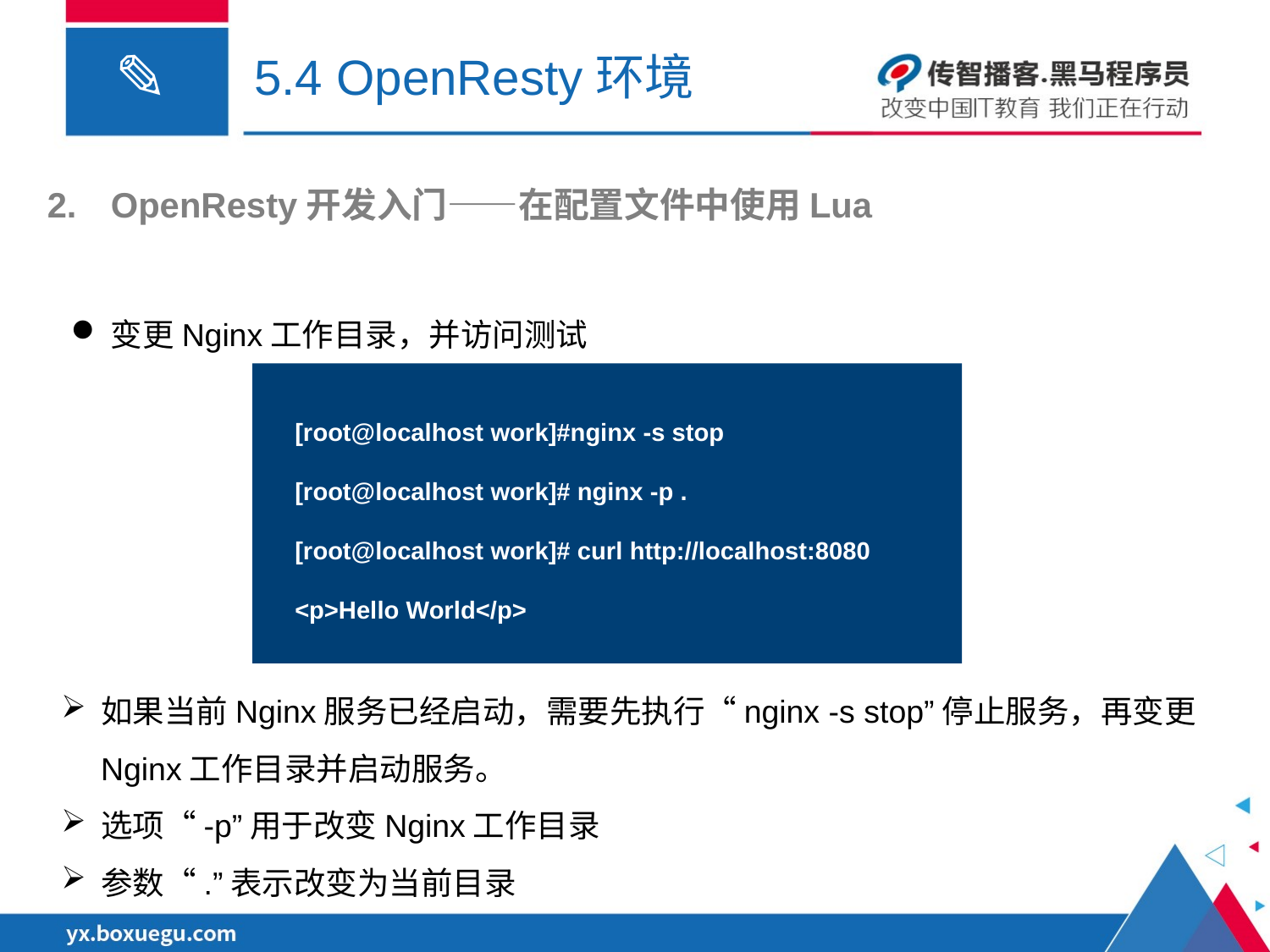

# 5.4 OpenResty环境
OpenResty开发入门——在配置文件中使用Lua
变更Nginx工作目录，并访问测试

[root@localhost work]#nginx -s stop
[root@localhost work]# nginx -p .
[root@localhost work]# curl http://localhost:8080
<p>Hello World</p>

如果当前Nginx服务已经启动，需要先执行“nginx -s stop”停止服务，再变更Nginx工作目录并启动服务。
选项“-p”用于改变Nginx工作目录
参数“.”表示改变为当前目录